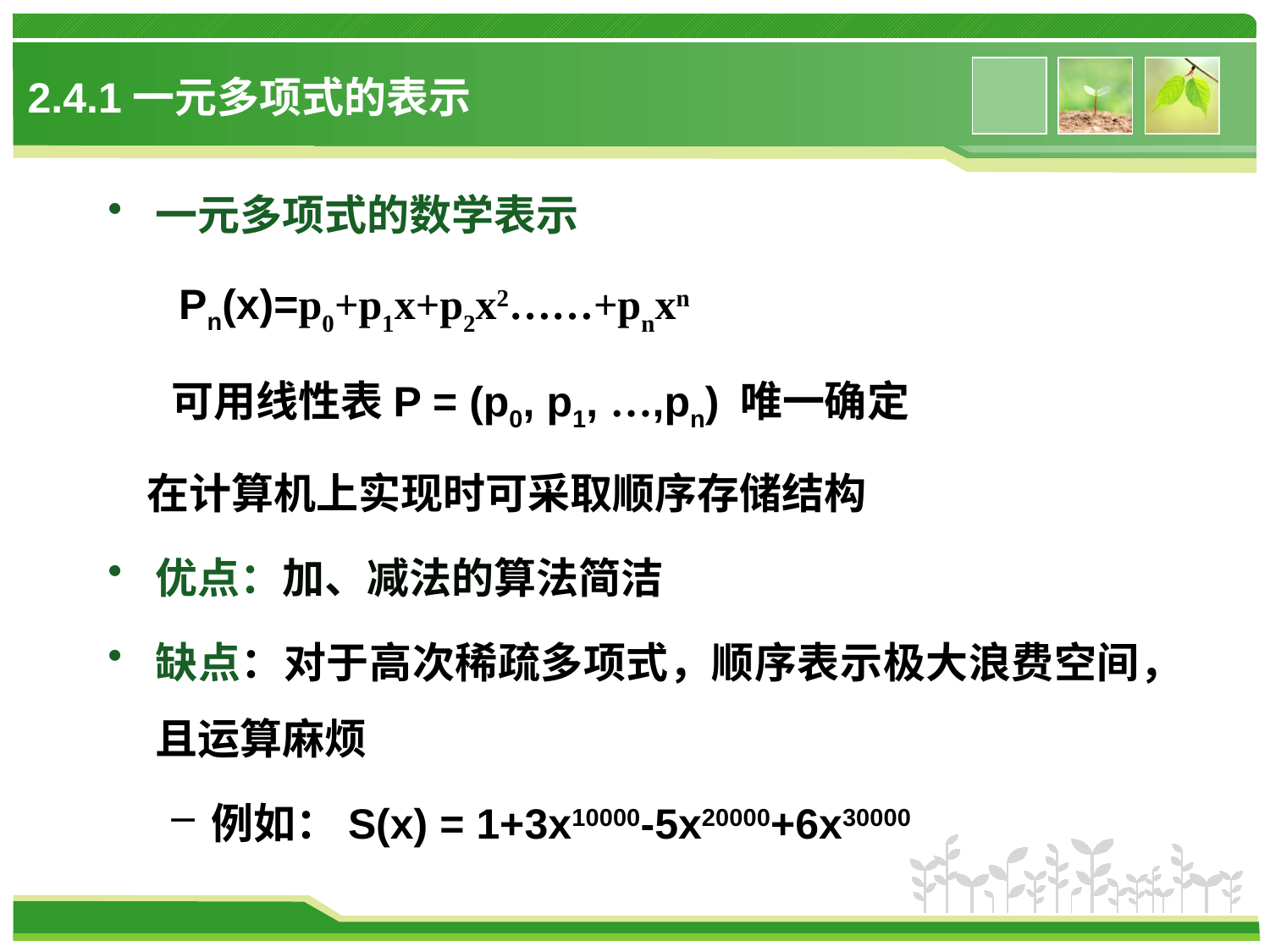

# 2.4.1一元多项式的表示
一元多项式的数学表示
      Pn(x)=p0+p1x+p2x2……+pnxn
         可用线性表P = (p0, p1, …,pn) 唯一确定
   在计算机上实现时可采取顺序存储结构
优点：加、减法的算法简洁
缺点：对于高次稀疏多项式，顺序表示极大浪费空间，且运算麻烦
例如：S(x) = 1+3x10000-5x20000+6x30000